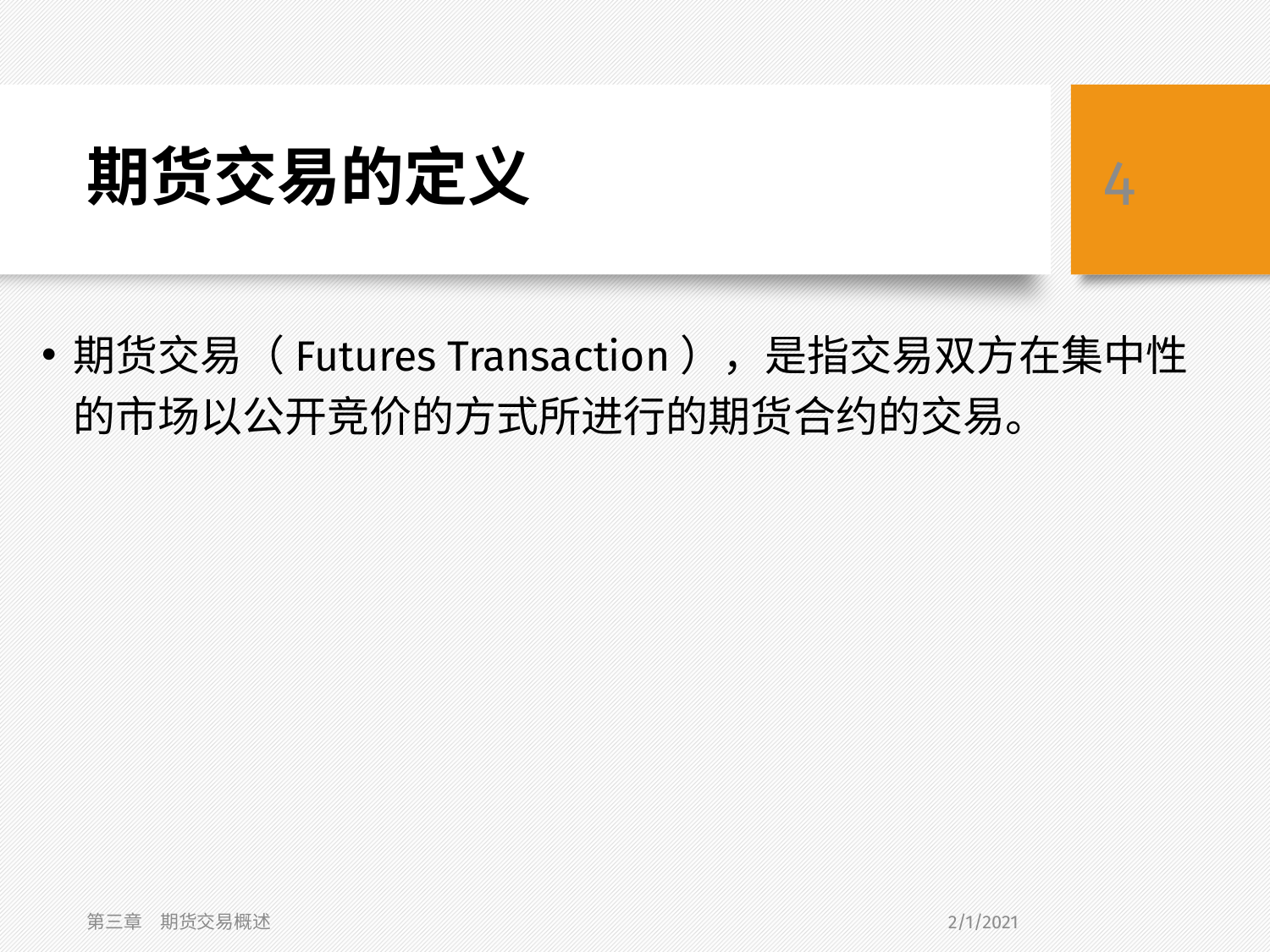

# 期货交易的定义
4
期货交易（Futures Transaction），是指交易双方在集中性的市场以公开竞价的方式所进行的期货合约的交易。

2/1/2021
第三章　期货交易概述